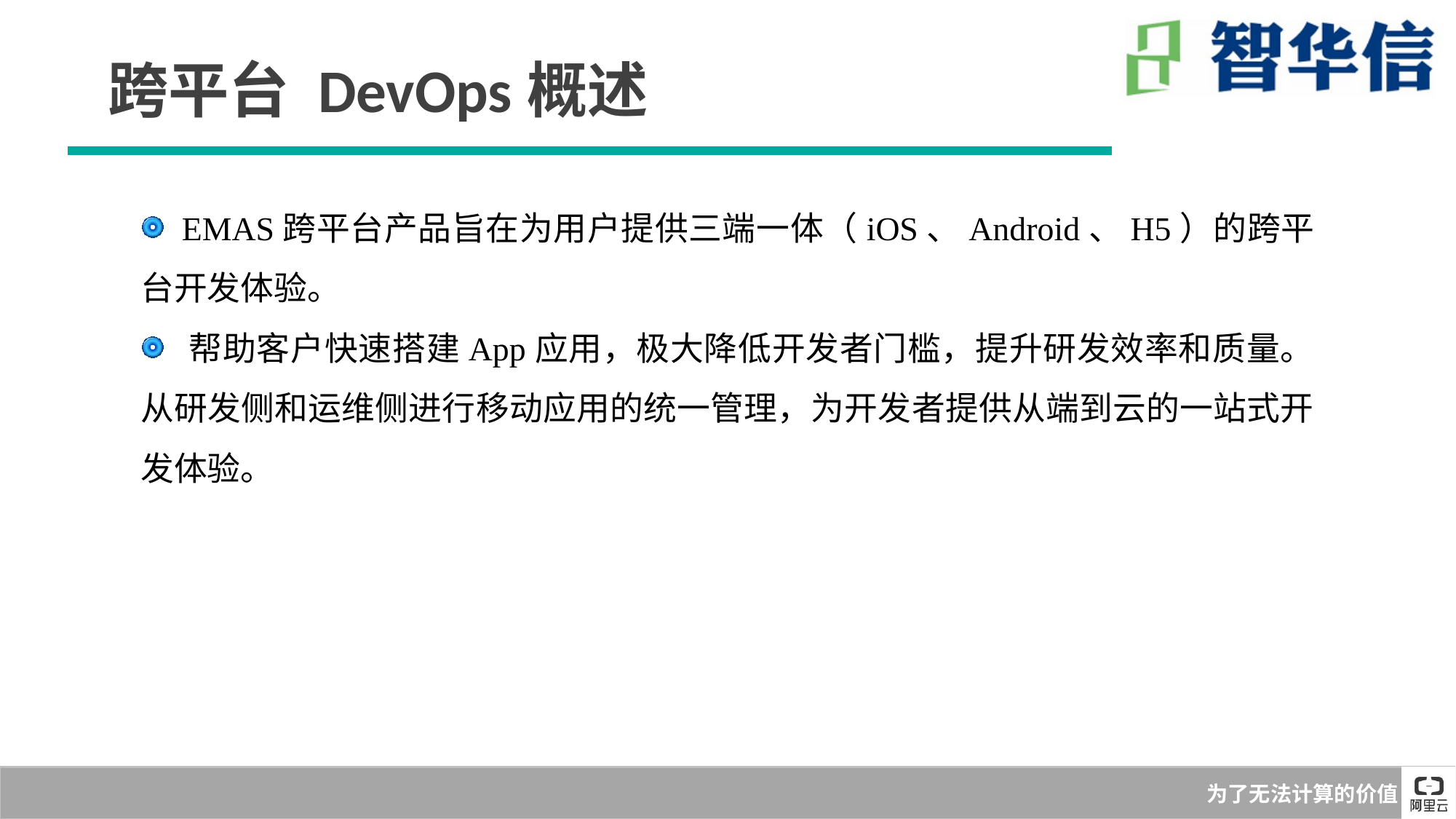

跨平台 DevOps概述
  EMAS跨平台产品旨在为用户提供三端一体（iOS、Android、H5）的跨平台开发体验。
  帮助客户快速搭建App应用，极大降低开发者门槛，提升研发效率和质量。从研发侧和运维侧进行移动应用的统一管理，为开发者提供从端到云的一站式开发体验。